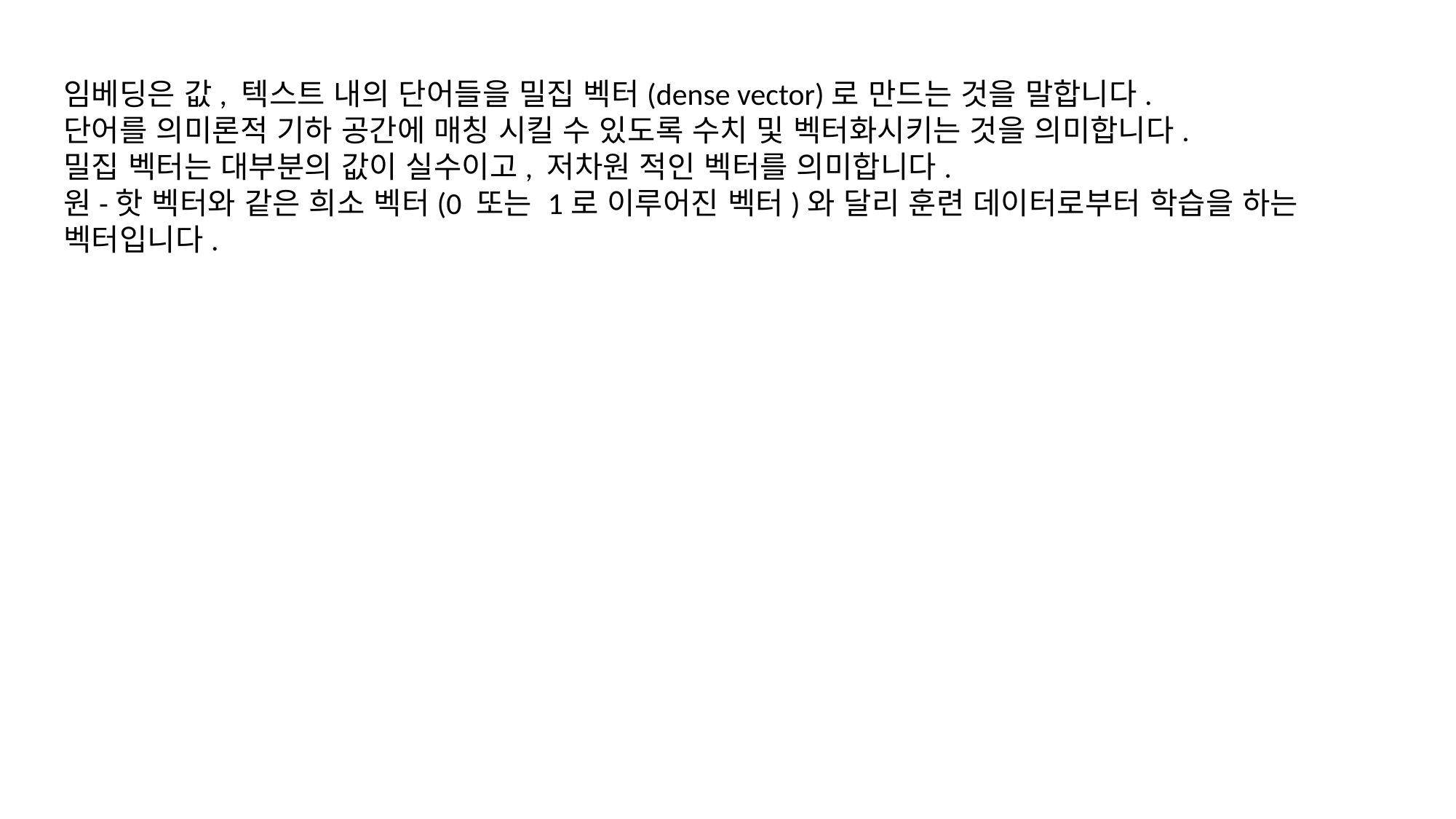

임베딩은 값, 텍스트 내의 단어들을 밀집 벡터(dense vector)로 만드는 것을 말합니다.
단어를 의미론적 기하 공간에 매칭 시킬 수 있도록 수치 및 벡터화시키는 것을 의미합니다.
밀집 벡터는 대부분의 값이 실수이고, 저차원 적인 벡터를 의미합니다.
원-핫 벡터와 같은 희소 벡터(0 또는 1로 이루어진 벡터)와 달리 훈련 데이터로부터 학습을 하는 벡터입니다.